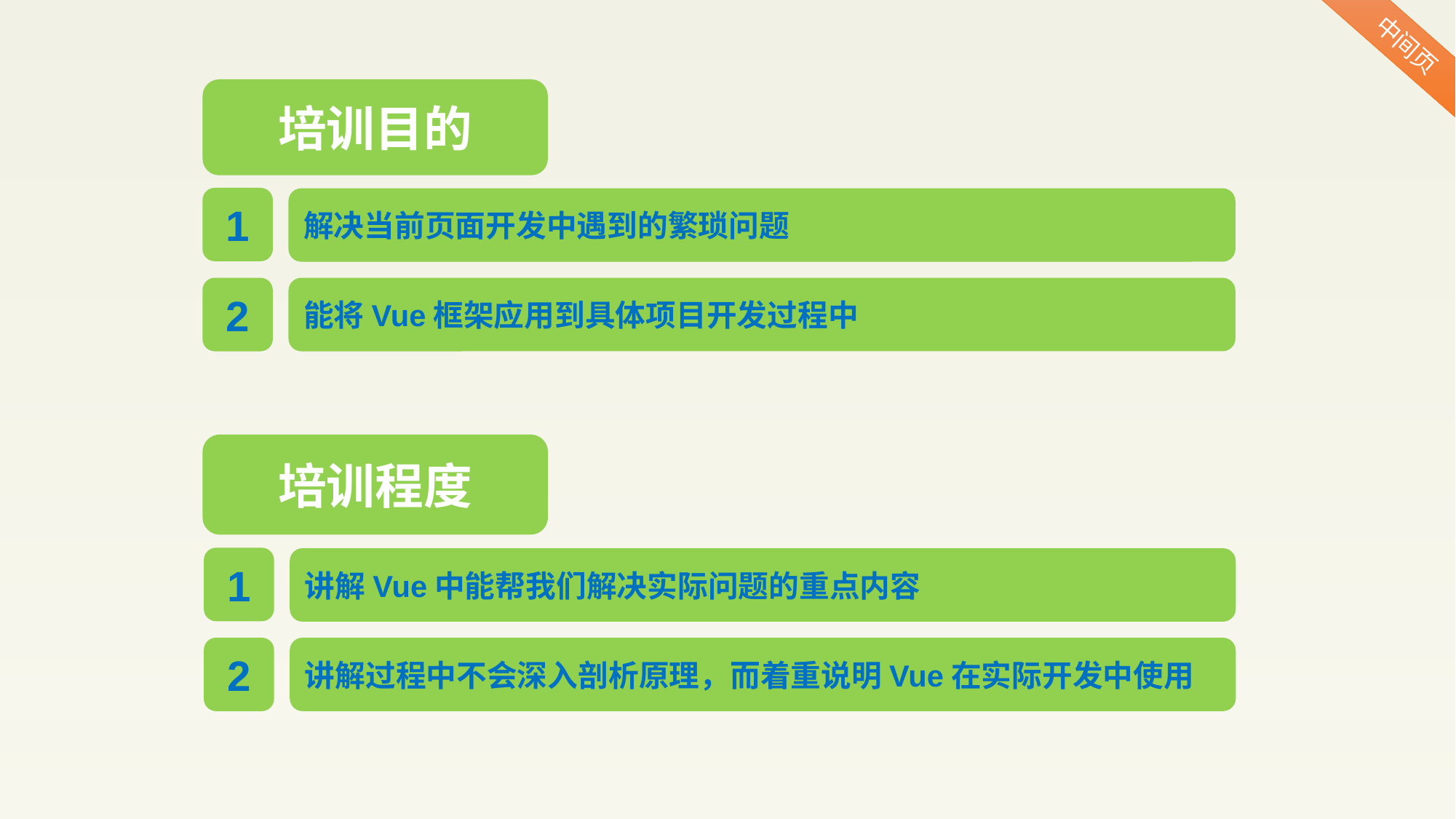

中间页
培训目的
1
解决当前页面开发中遇到的繁琐问题
2
能将Vue框架应用到具体项目开发过程中
培训程度
1
讲解Vue中能帮我们解决实际问题的重点内容
2
讲解过程中不会深入剖析原理，而着重说明Vue在实际开发中使用